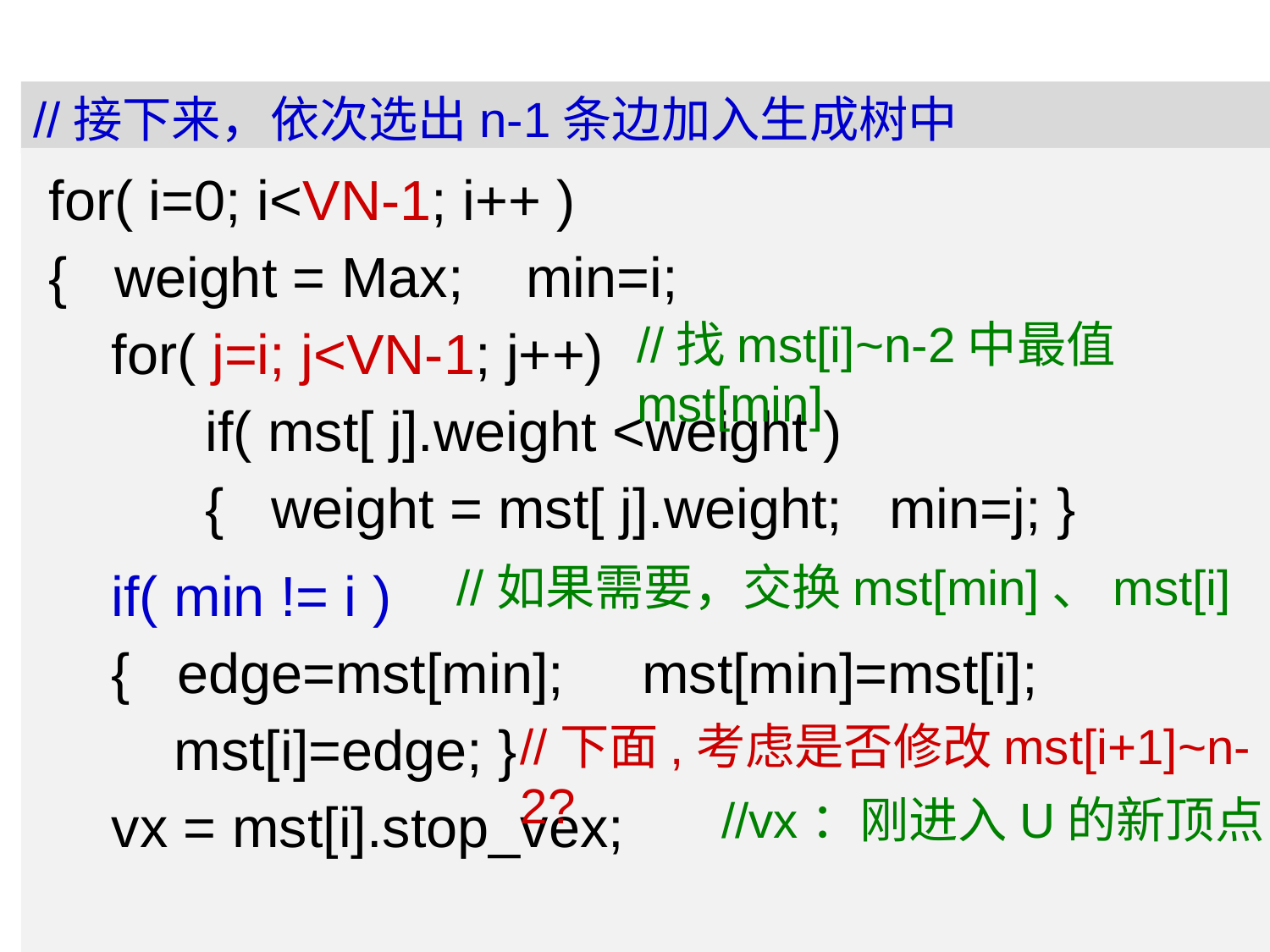

//接下来，依次选出n-1条边加入生成树中
for( i=0; i<VN-1; i++ )
{   weight = Max;    min=i;
    for( j=i; j<VN-1; j++)
          if( mst[ j].weight <weight )
          {   weight = mst[ j].weight;   min=j; }
    if( min != i )
    {   edge=mst[min];     mst[min]=mst[i];
        mst[i]=edge; }
    vx = mst[i].stop_vex;
//找mst[i]~n-2中最值mst[min]
//如果需要，交换mst[min]、mst[i]
//下面,考虑是否修改mst[i+1]~n-2?
//vx：刚进入U的新顶点